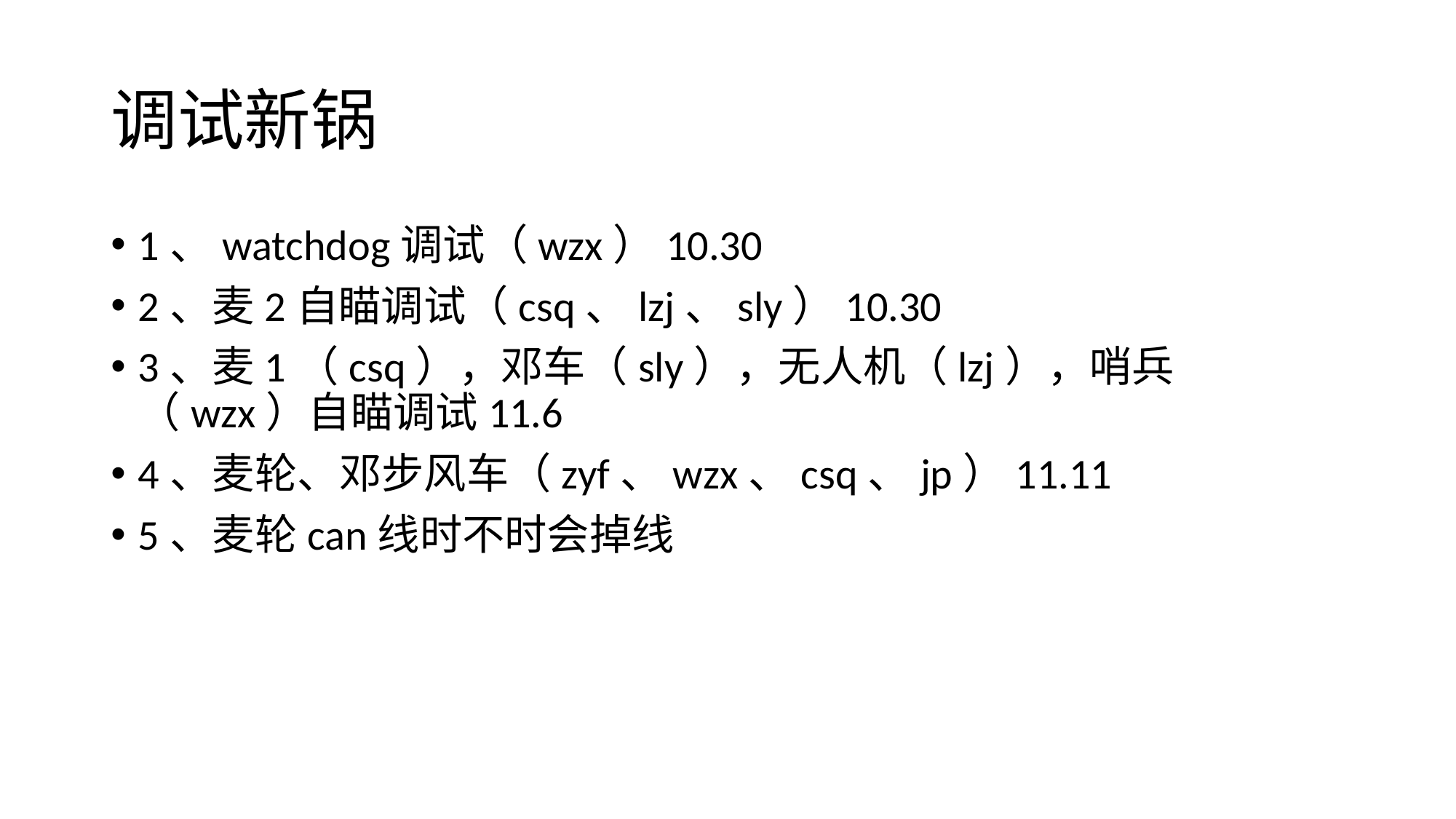

# 调试新锅
1、watchdog调试（wzx）10.30
2、麦2自瞄调试（csq、lzj、sly）10.30
3、麦1（csq），邓车（sly），无人机（lzj），哨兵（wzx）自瞄调试11.6
4、麦轮、邓步风车（zyf、wzx、csq、jp）11.11
5、麦轮can线时不时会掉线